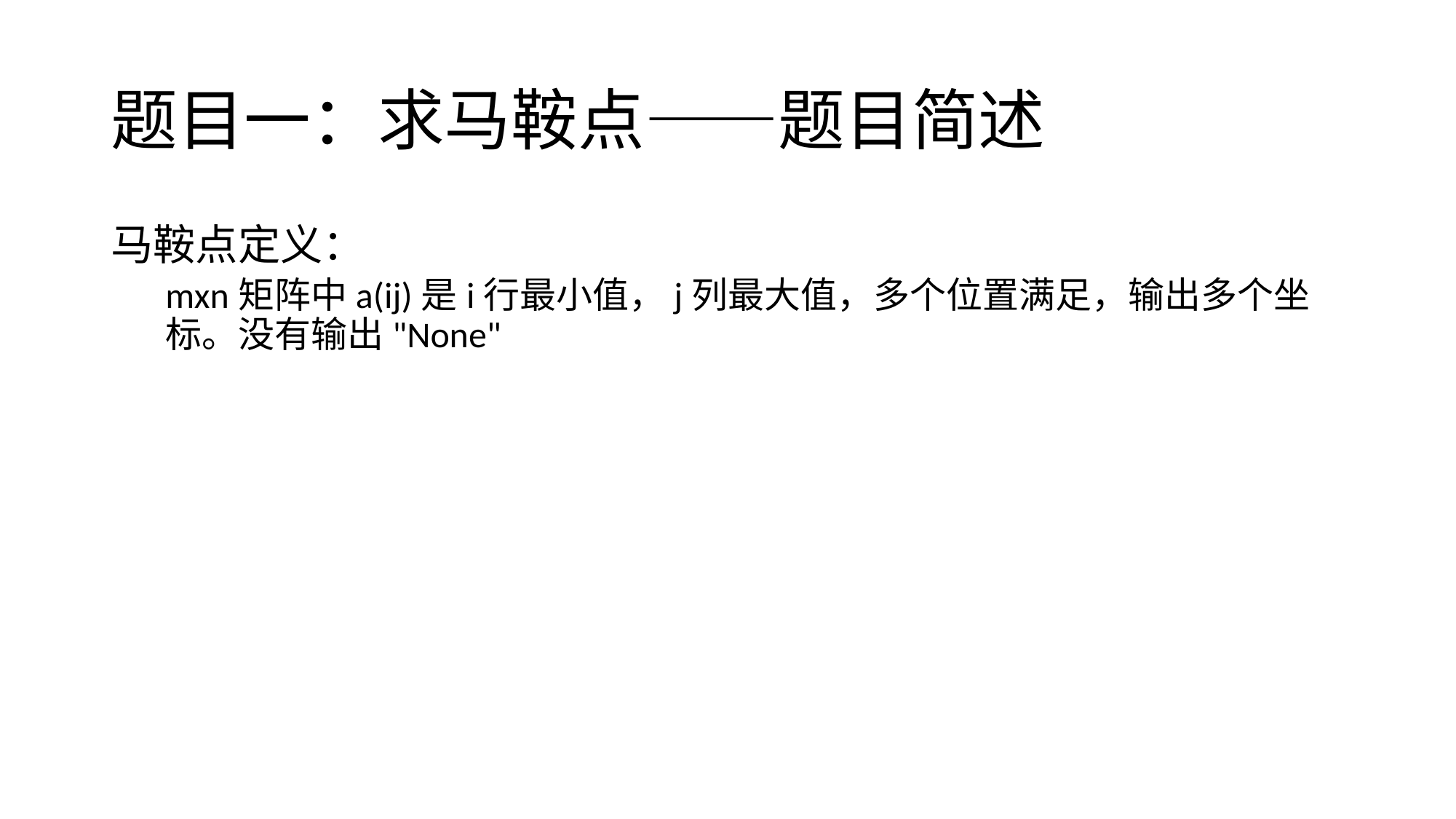

# 题目一：求马鞍点——题目简述
马鞍点定义：
mxn矩阵中a(ij)是i行最小值，j列最大值，多个位置满足，输出多个坐标。没有输出"None"